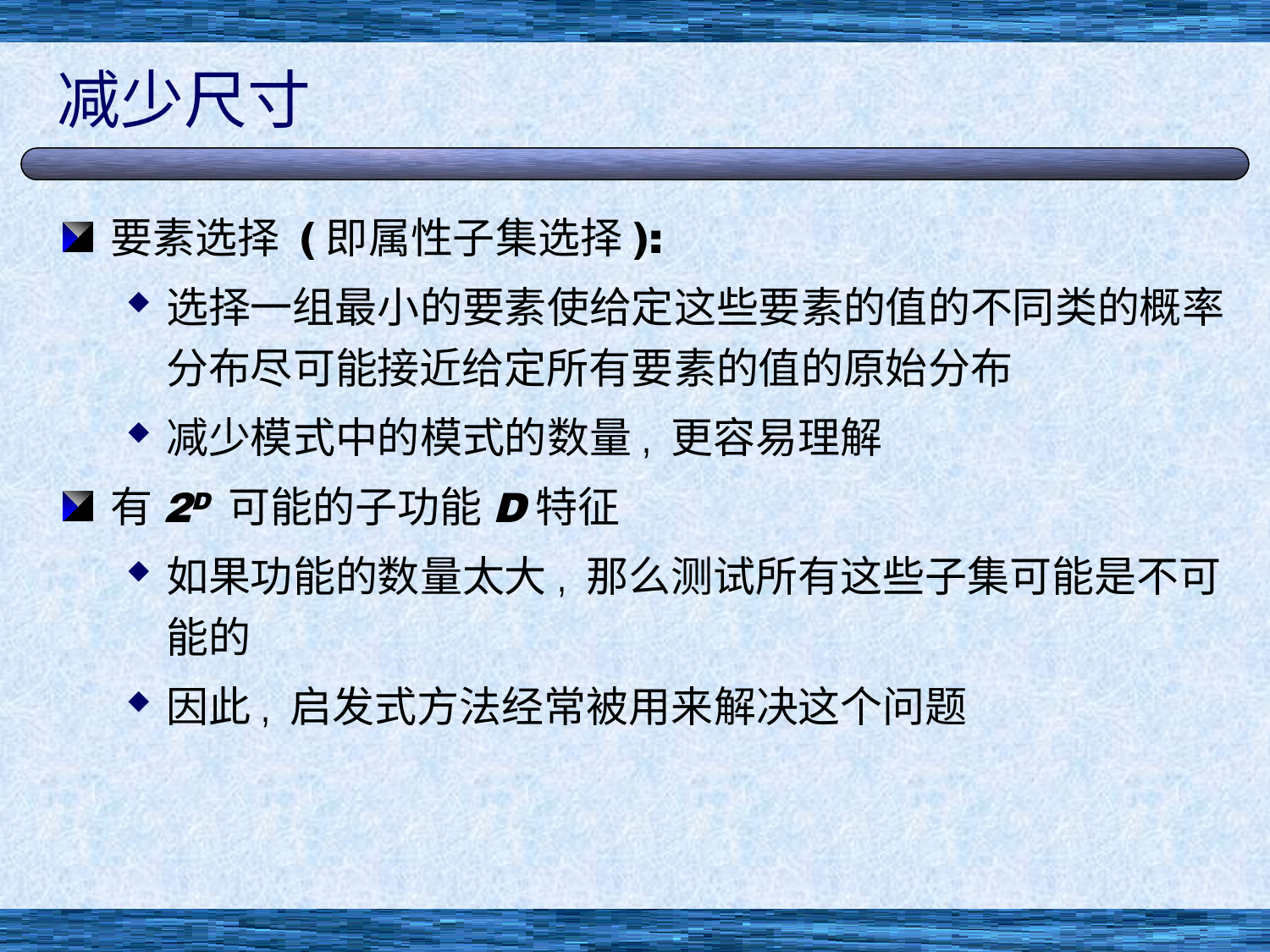

# 减少尺寸
要素选择 (即属性子集选择):
选择一组最小的要素使给定这些要素的值的不同类的概率分布尽可能接近给定所有要素的值的原始分布
减少模式中的模式的数量, 更容易理解
有2D 可能的子功能D特征
如果功能的数量太大, 那么测试所有这些子集可能是不可能的
因此, 启发式方法经常被用来解决这个问题